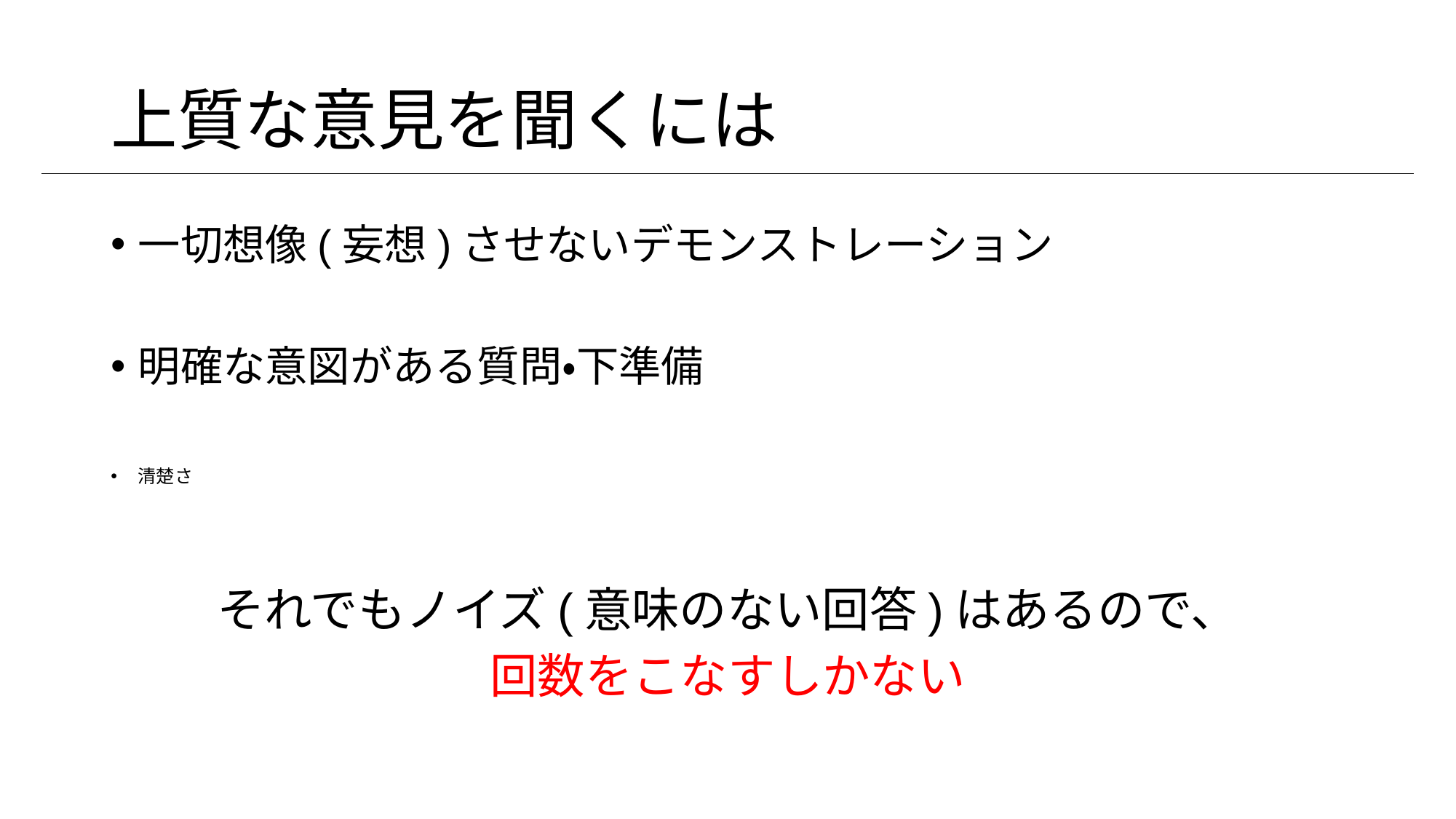

# 上質な意見を聞くには
一切想像(妄想)させないデモンストレーション

明確な意図がある質問・下準備

清楚さ
それでもノイズ(意味のない回答)はあるので、
回数をこなすしかない